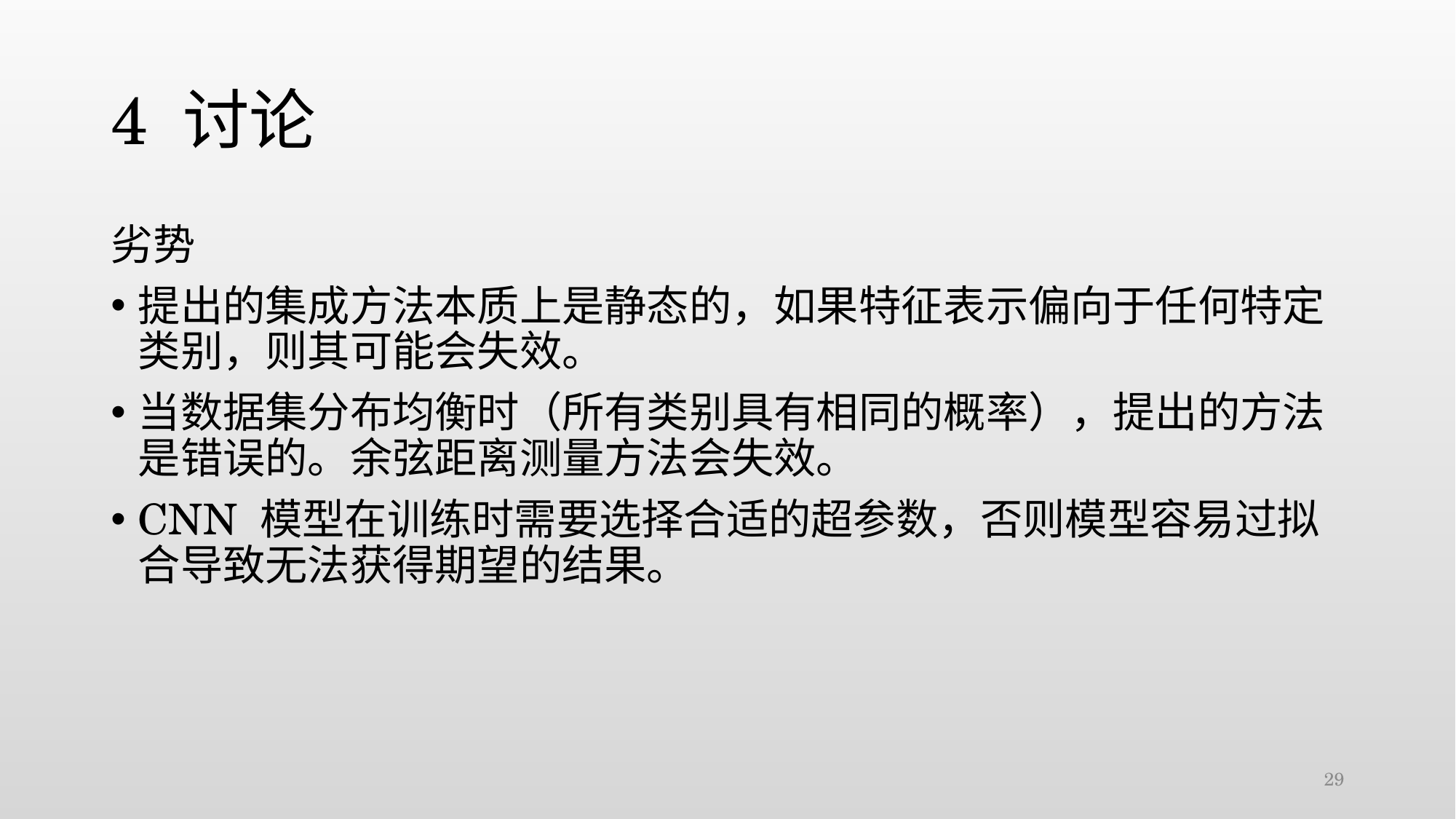

# 4 讨论
劣势
提出的集成方法本质上是静态的，如果特征表示偏向于任何特定类别，则其可能会失效。
当数据集分布均衡时（所有类别具有相同的概率），提出的方法是错误的。余弦距离测量方法会失效。
CNN 模型在训练时需要选择合适的超参数，否则模型容易过拟合导致无法获得期望的结果。
29